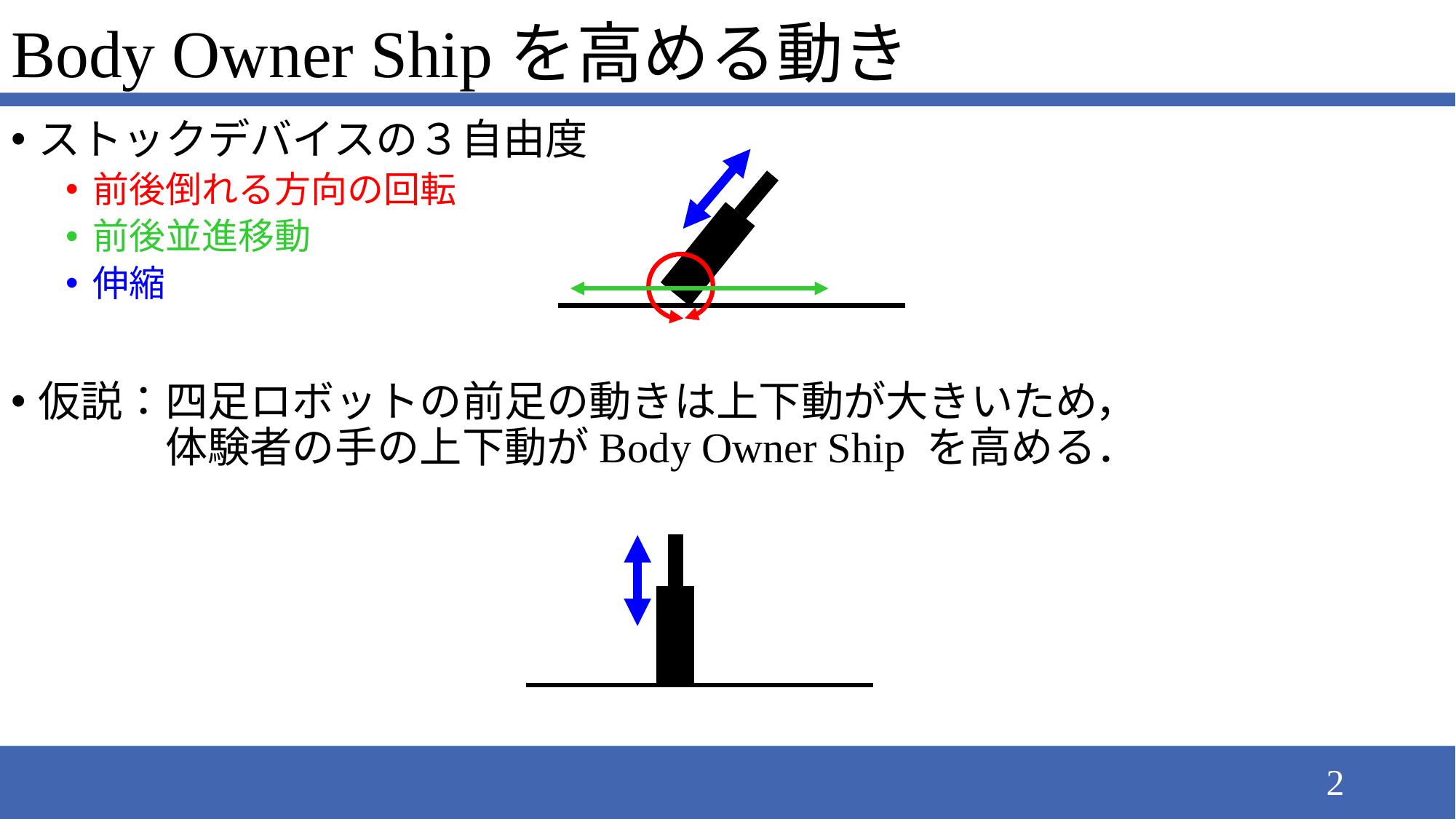

# Body Owner Shipを高める動き
ストックデバイスの３自由度
前後倒れる方向の回転
前後並進移動
伸縮

仮説：四足ロボットの前足の動きは上下動が大きいため，
　　　体験者の手の上下動がBody Owner Ship を高める．

2